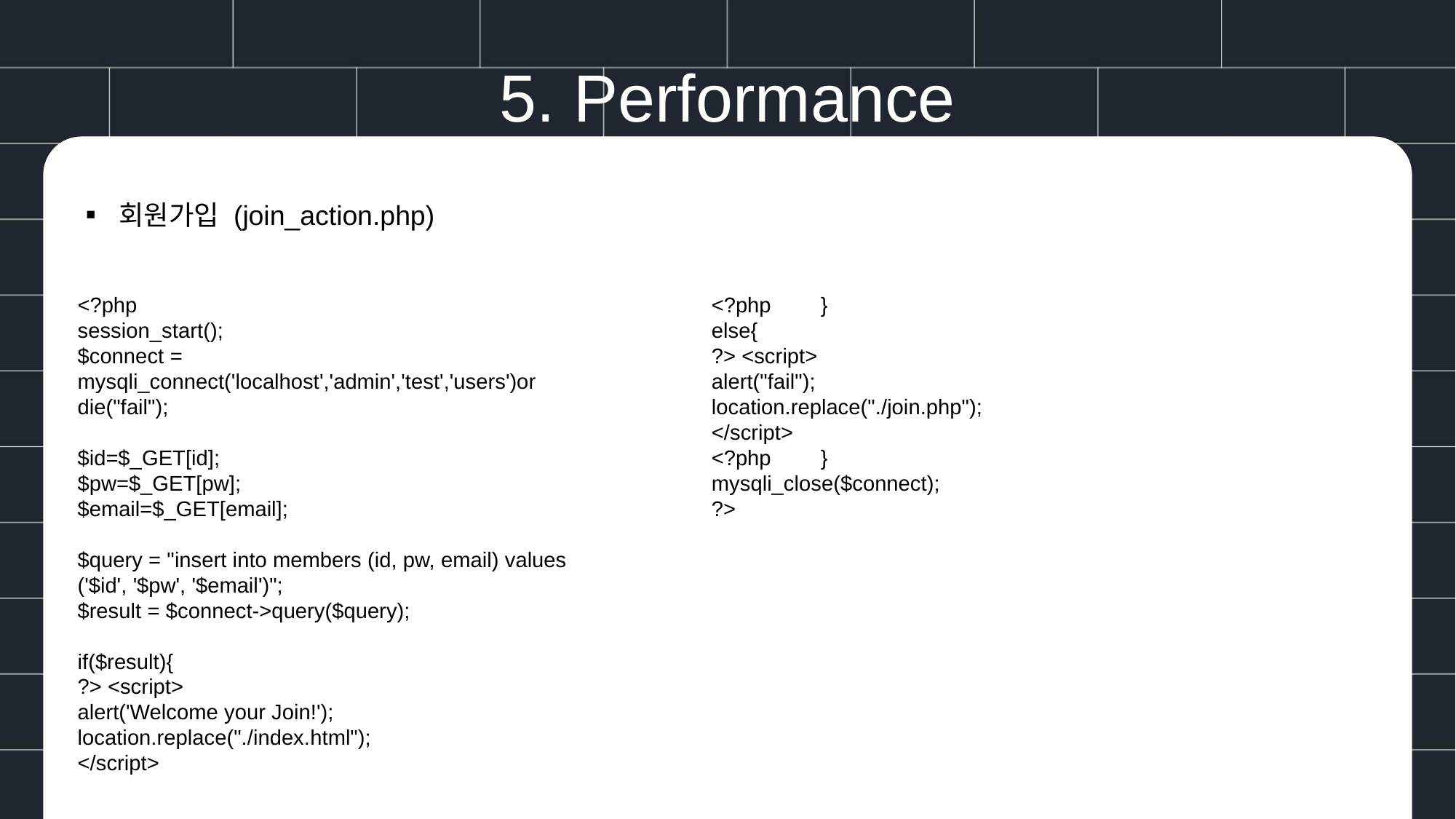

5. Performance
▪ 회원가입 (join_action.php)
<?php
session_start();
$connect = mysqli_connect('localhost','admin','test','users')or die("fail");

$id=$_GET[id];
$pw=$_GET[pw];
$email=$_GET[email];

$query = "insert into members (id, pw, email) values ('$id', '$pw', '$email')";
$result = $connect->query($query);

if($result){
?> <script>
alert('Welcome your Join!');
location.replace("./index.html");
</script>

<?php	}
else{
?> <script>
alert("fail");
location.replace("./join.php");
</script>
<?php	}
mysqli_close($connect);
?>